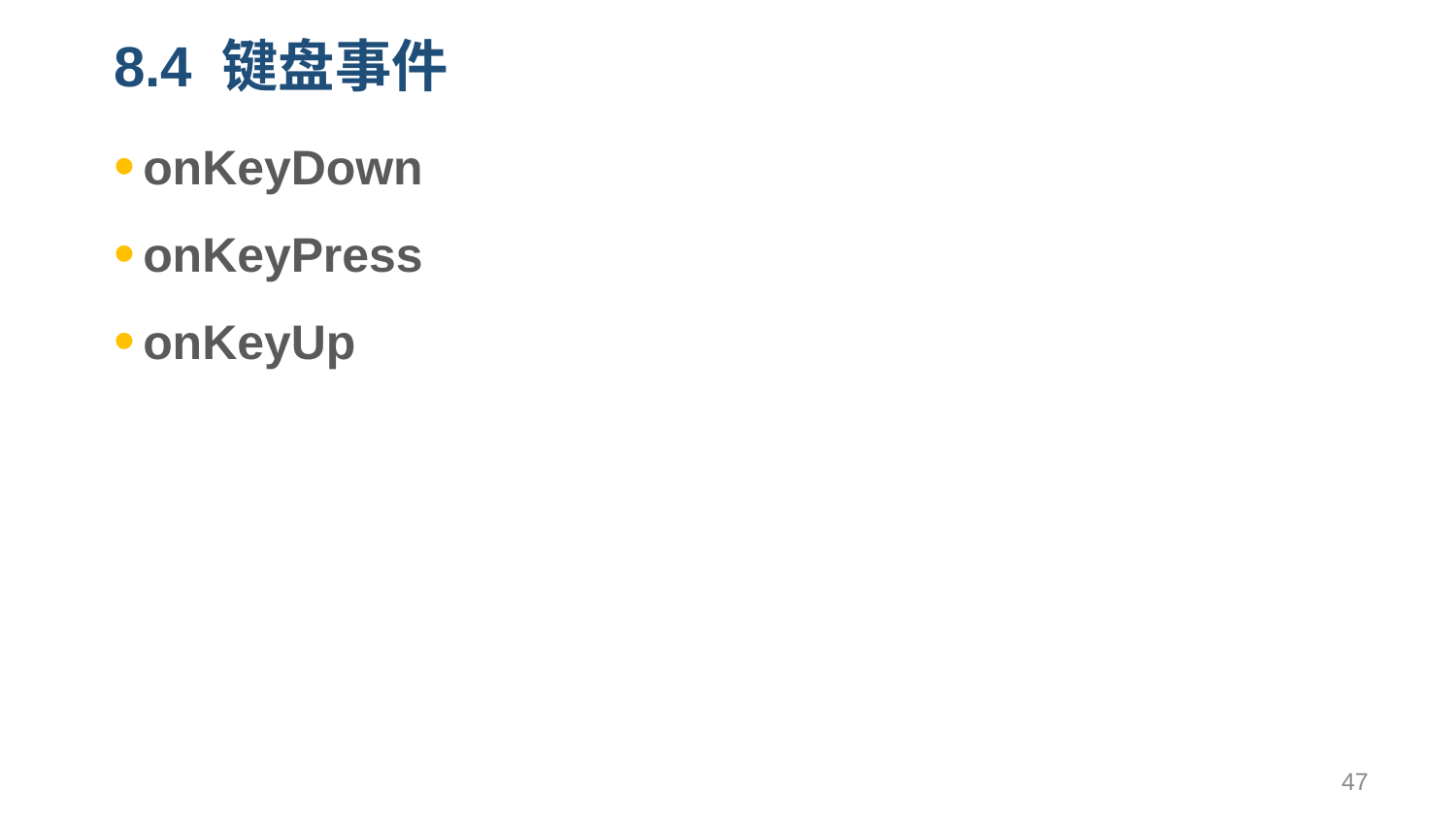

# 8.4 键盘事件
onKeyDown
onKeyPress
onKeyUp
47